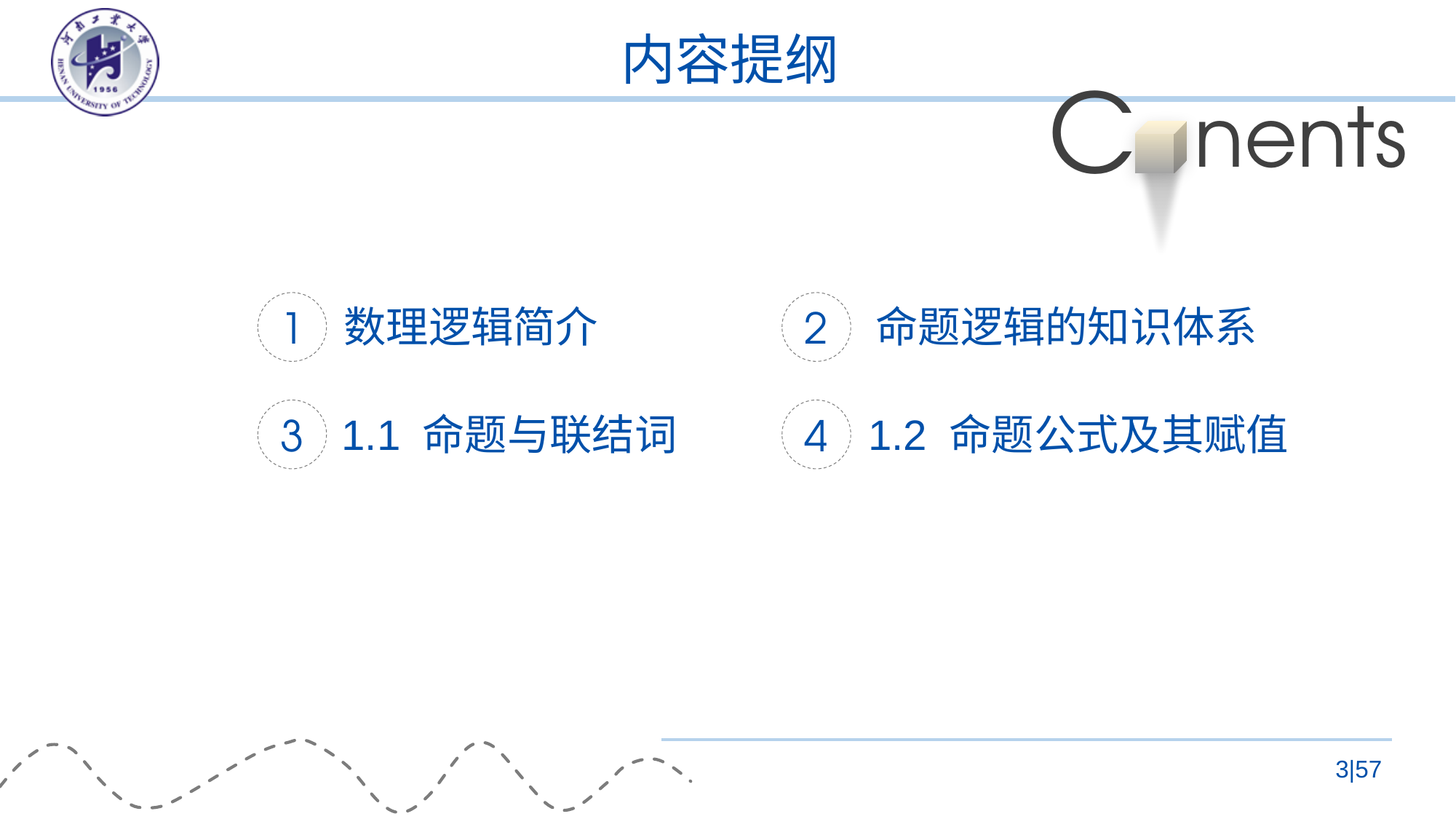

# 内容提纲
C
nents

1
2
数理逻辑简介
命题逻辑的知识体系
3
4
1.1 命题与联结词
1.2 命题公式及其赋值
3|57